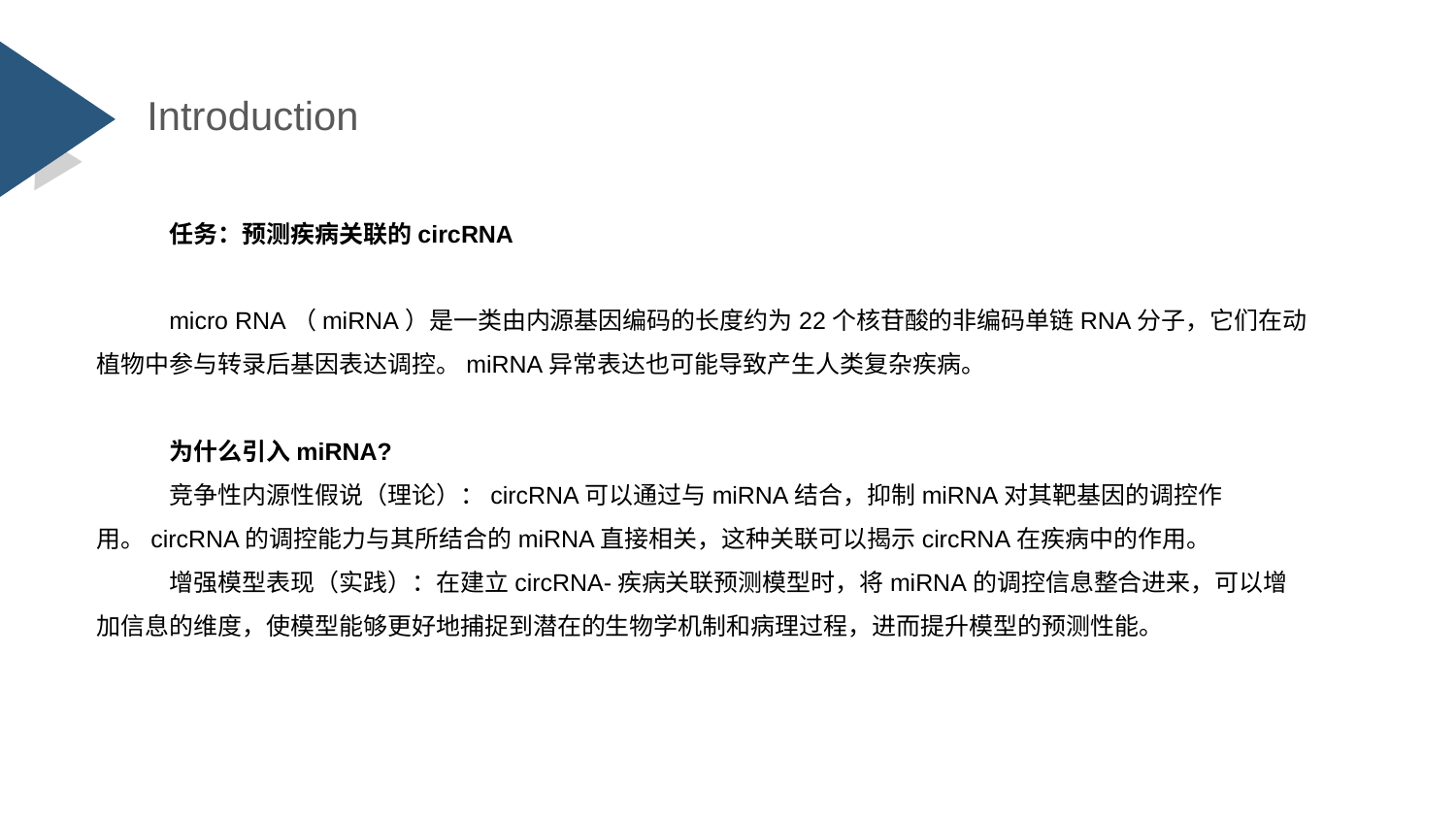

Introduction

任务：预测疾病关联的circRNA

micro RNA（miRNA）是一类由内源基因编码的长度约为22个核苷酸的非编码单链RNA分子，它们在动植物中参与转录后基因表达调控。miRNA异常表达也可能导致产生人类复杂疾病。

为什么引入miRNA?
竞争性内源性假说（理论）：circRNA可以通过与miRNA结合，抑制miRNA对其靶基因的调控作用。circRNA的调控能力与其所结合的miRNA直接相关，这种关联可以揭示circRNA在疾病中的作用。
增强模型表现（实践）：在建立circRNA-疾病关联预测模型时，将miRNA的调控信息整合进来，可以增加信息的维度，使模型能够更好地捕捉到潜在的生物学机制和病理过程，进而提升模型的预测性能。